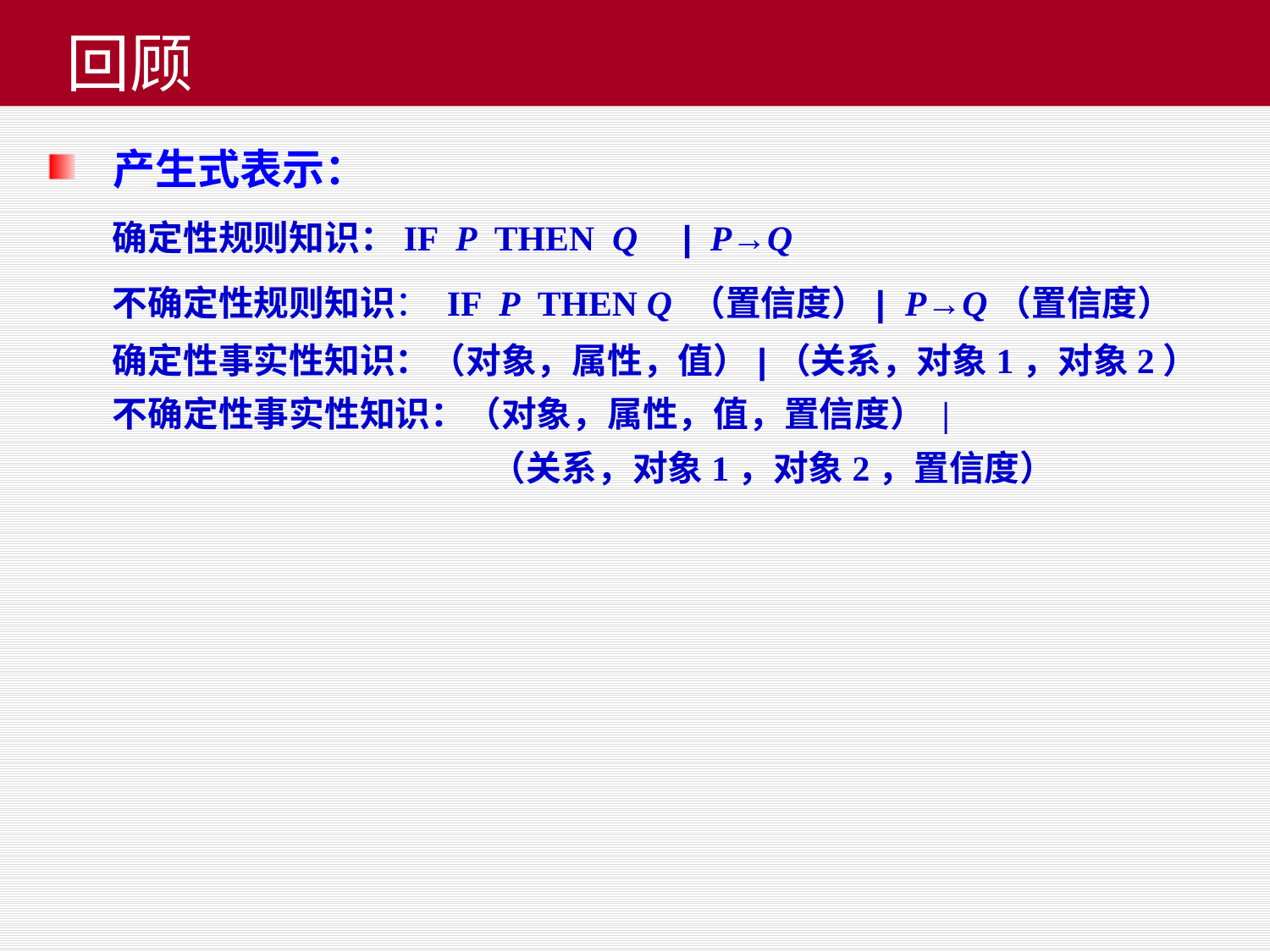

# 回顾
产生式表示：
确定性规则知识：IF  P  THEN  Q     |  P→Q
不确定性规则知识： IF  P  THEN Q （置信度）|  P→Q（置信度）
确定性事实性知识：（对象，属性，值）|（关系，对象1，对象2）
不确定性事实性知识：（对象，属性，值，置信度） |
                                              （关系，对象1，对象2，置信度）

55